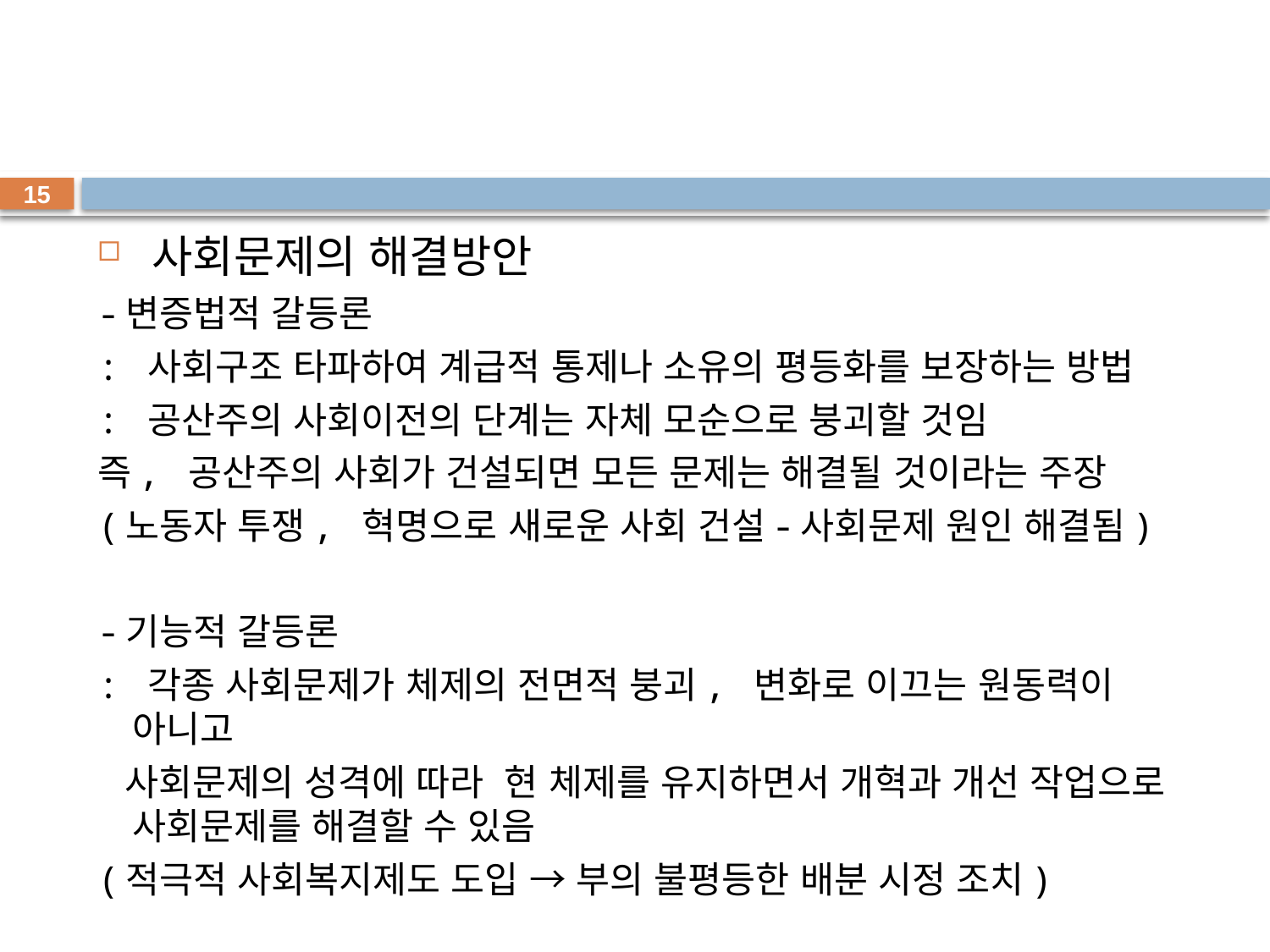

#
15
 사회문제의 해결방안
-변증법적 갈등론
: 사회구조 타파하여 계급적 통제나 소유의 평등화를 보장하는 방법
: 공산주의 사회이전의 단계는 자체 모순으로 붕괴할 것임
즉, 공산주의 사회가 건설되면 모든 문제는 해결될 것이라는 주장
(노동자 투쟁, 혁명으로 새로운 사회 건설-사회문제 원인 해결됨)

-기능적 갈등론
: 각종 사회문제가 체제의 전면적 붕괴, 변화로 이끄는 원동력이 아니고
  사회문제의 성격에 따라  현 체제를 유지하면서 개혁과 개선 작업으로 사회문제를 해결할 수 있음
(적극적 사회복지제도 도입 → 부의 불평등한 배분 시정 조치)